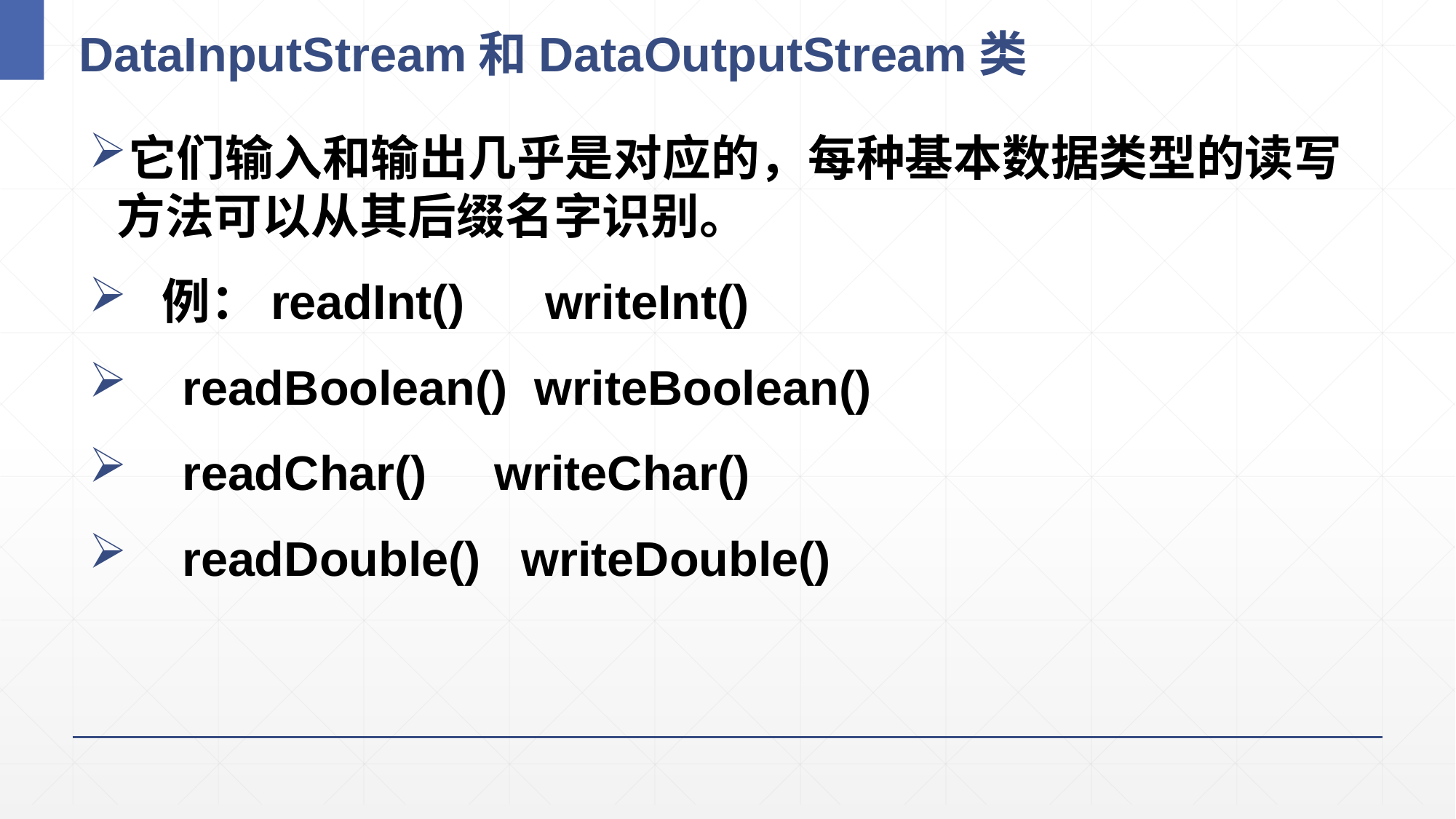

# DataInputStream和DataOutputStream类
它们输入和输出几乎是对应的，每种基本数据类型的读写方法可以从其后缀名字识别。
  例：readInt()      writeInt()
    readBoolean()  writeBoolean()
    readChar()     writeChar()
    readDouble()   writeDouble()